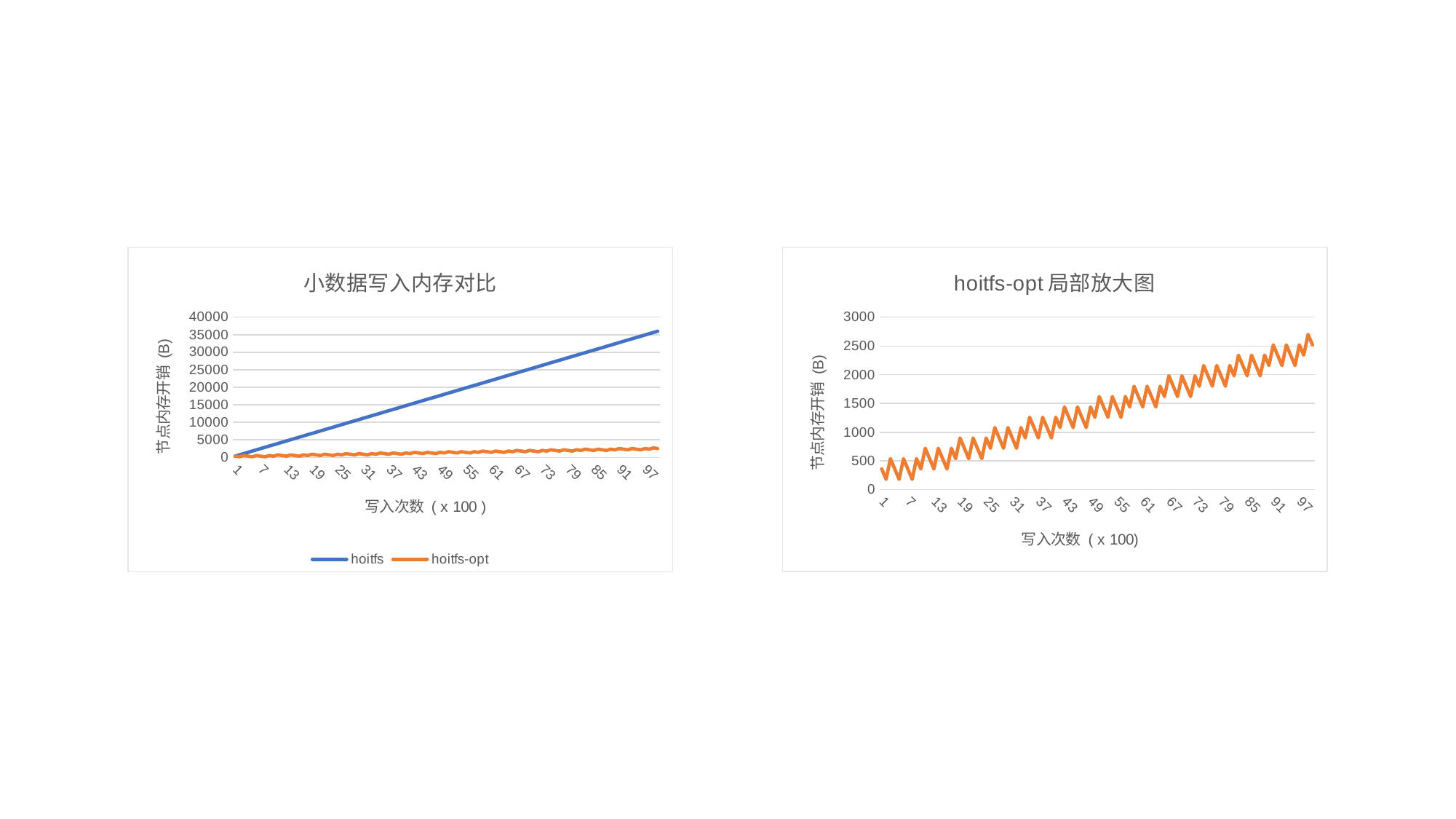

### Chart: 小数据写入内存对比

| Category | hoitfs | hoitfs-opt |
|---|---|---|

### Chart: hoitfs-opt局部放大图

| Category | hoitfs-opt |
|---|---|